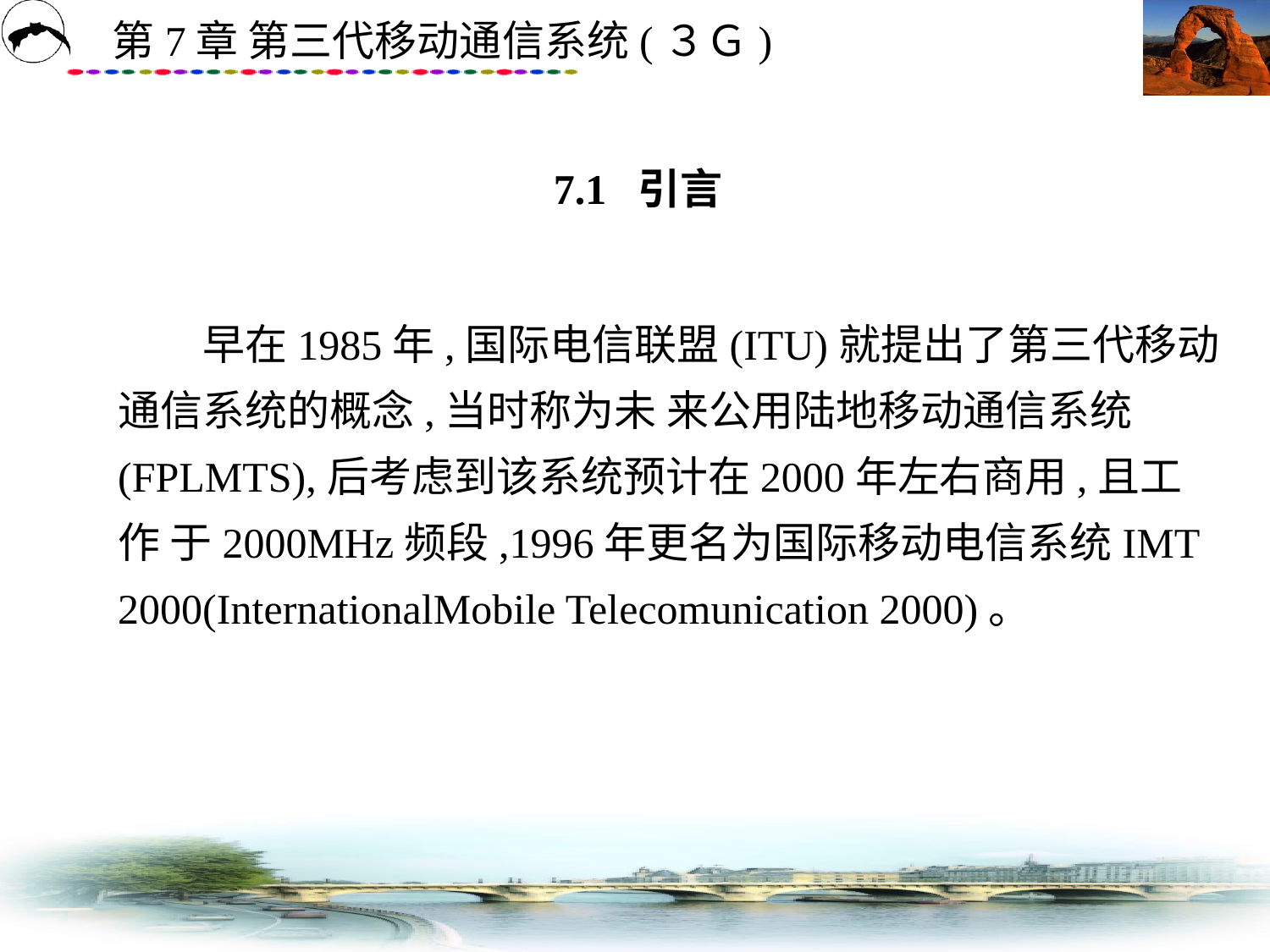

# 7.1  引言
　　早在1985年,国际电信联盟(ITU)就提出了第三代移动通信系统的概念,当时称为未 来公用陆地移动通信系统(FPLMTS),后考虑到该系统预计在2000年左右商用,且工作 于2000MHz频段,1996年更名为国际移动电信系统IMT 2000(InternationalMobile Telecomunication 2000)。